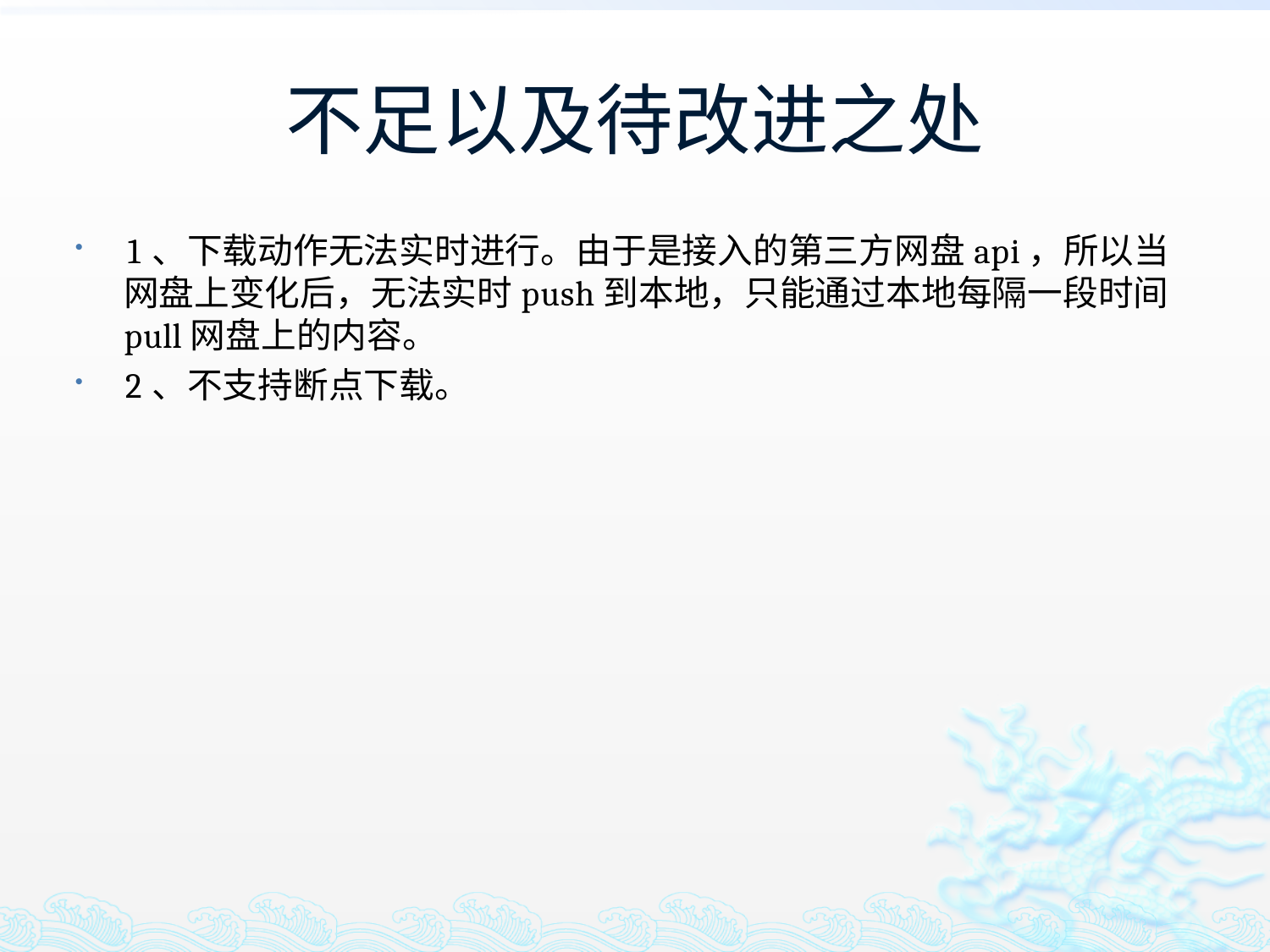

# 不足以及待改进之处
1、下载动作无法实时进行。由于是接入的第三方网盘api，所以当网盘上变化后，无法实时push到本地，只能通过本地每隔一段时间pull网盘上的内容。
2、不支持断点下载。